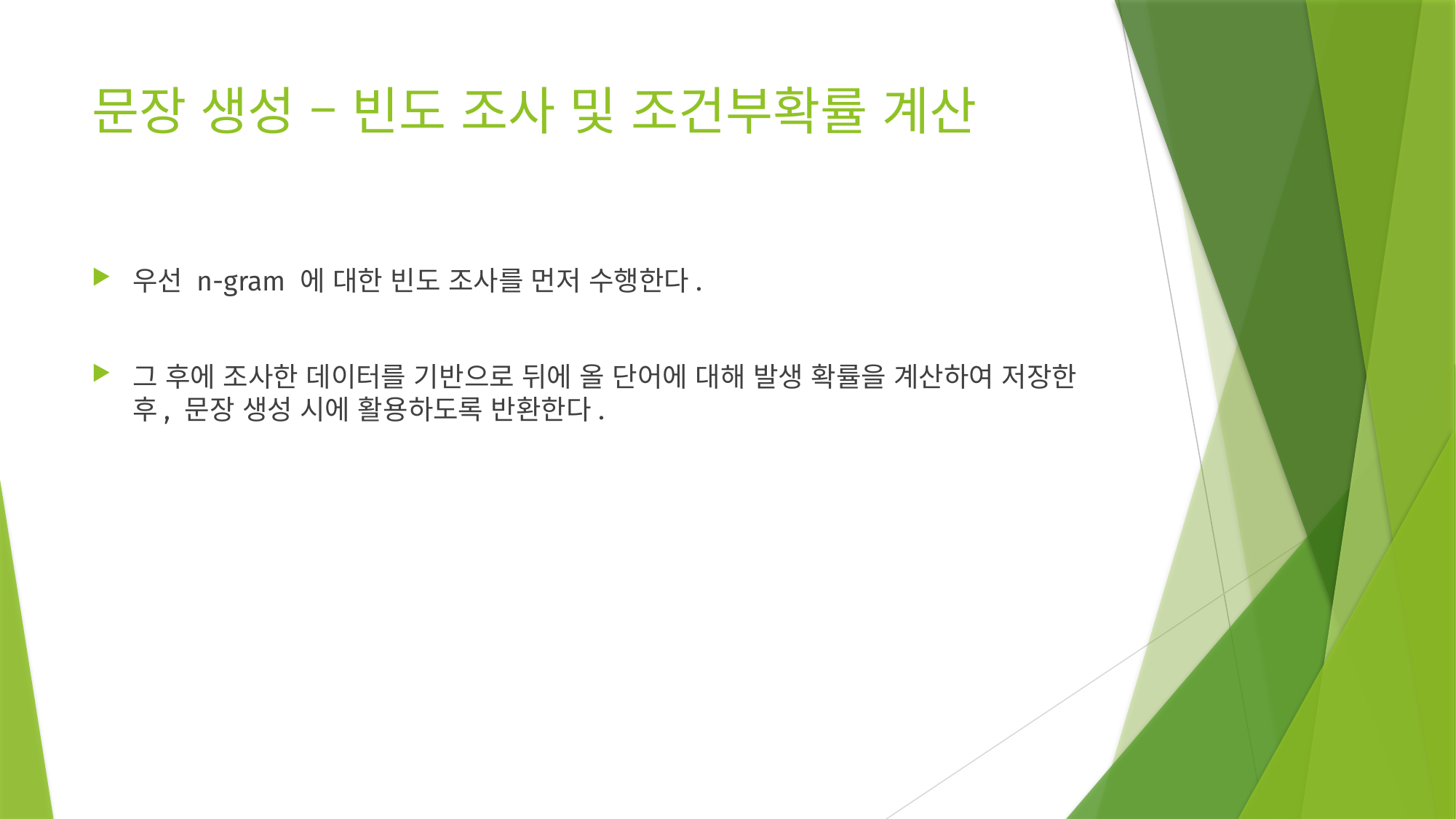

# 문장 생성 – 빈도 조사 및 조건부확률 계산
우선 n-gram 에 대한 빈도 조사를 먼저 수행한다.

그 후에 조사한 데이터를 기반으로 뒤에 올 단어에 대해 발생 확률을 계산하여 저장한 후, 문장 생성 시에 활용하도록 반환한다.